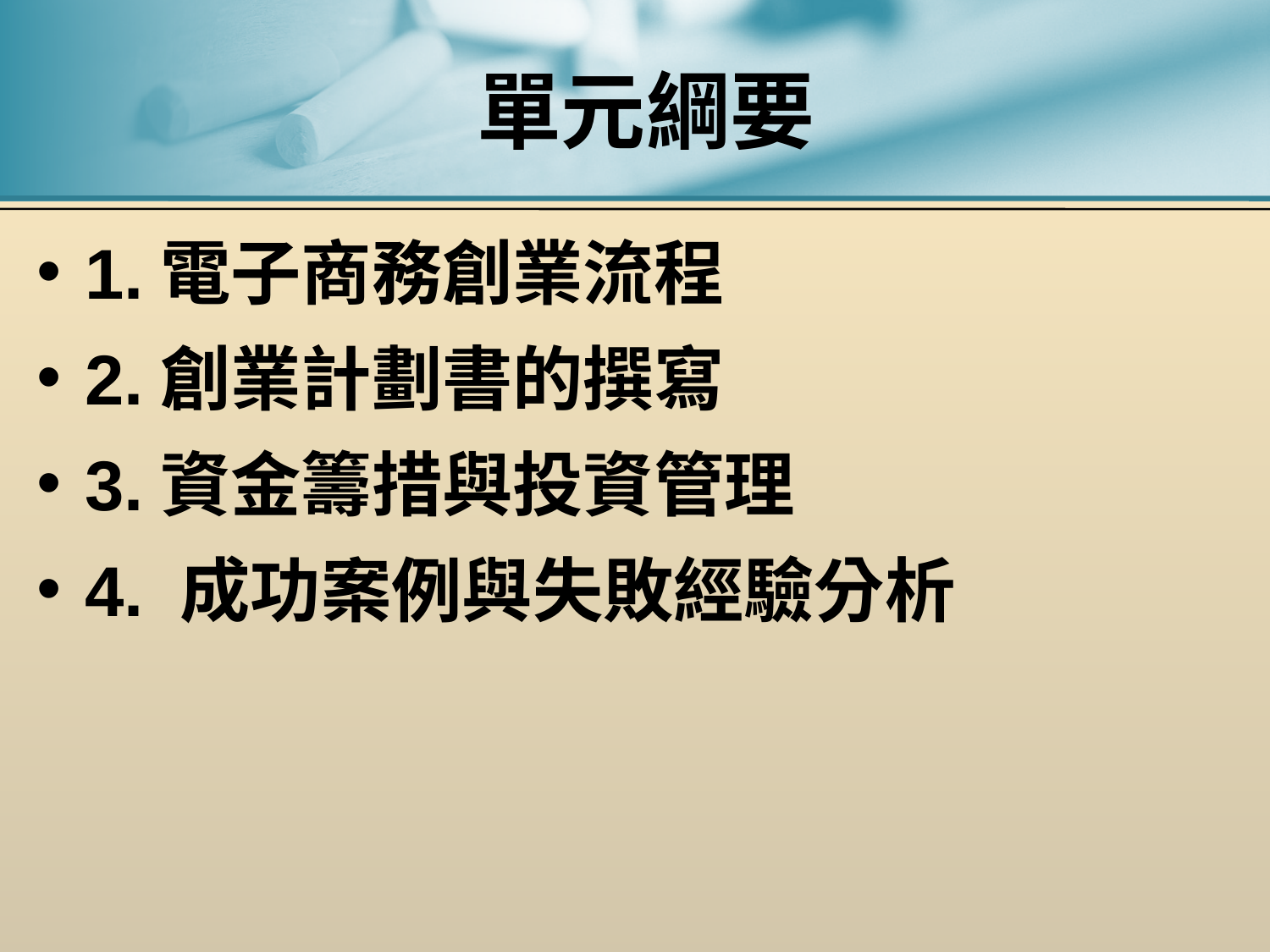

# 單元綱要
1.電子商務創業流程
2.創業計劃書的撰寫
3.資金籌措與投資管理
4. 成功案例與失敗經驗分析